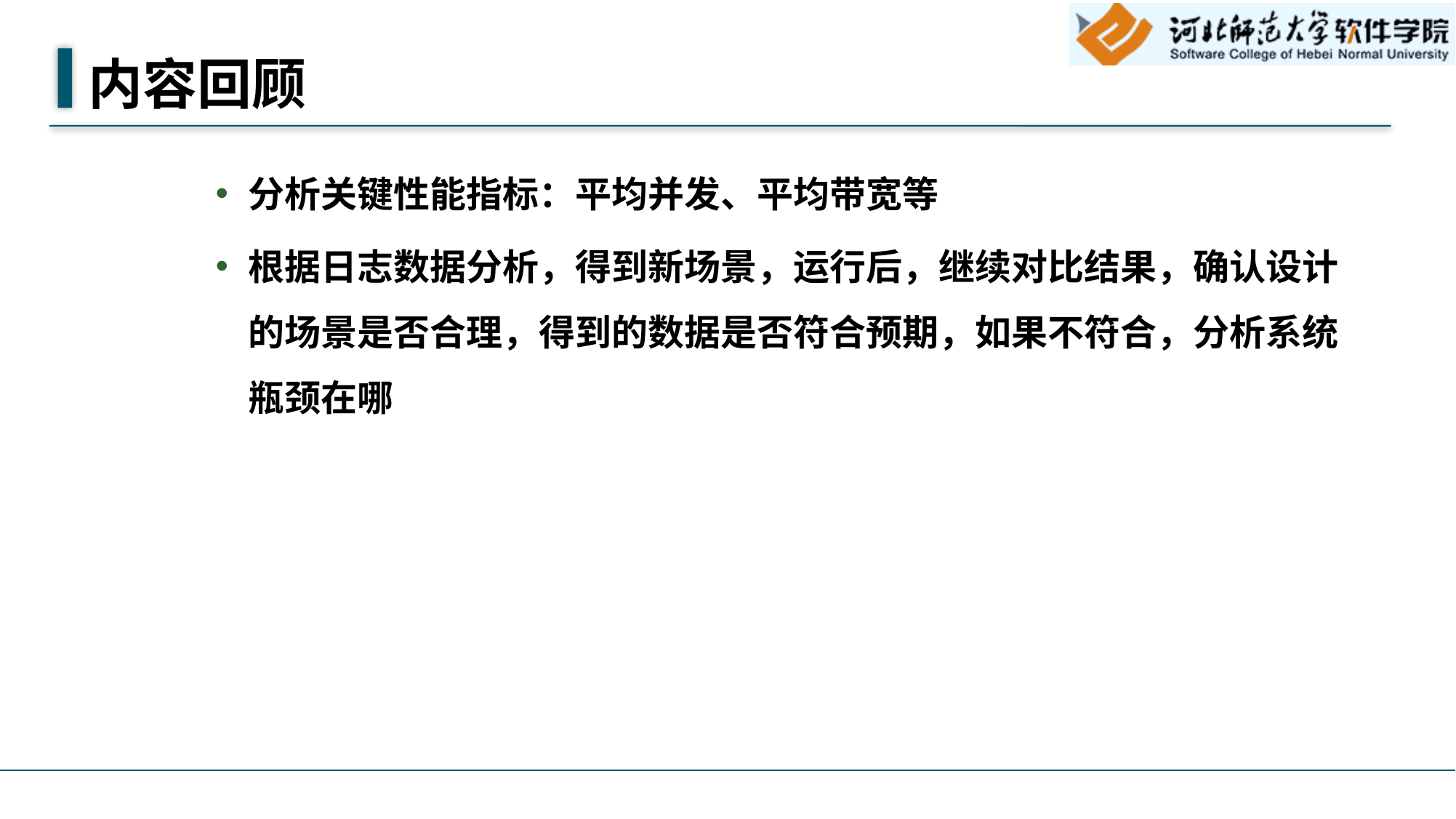

# 内容回顾
分析关键性能指标：平均并发、平均带宽等
根据日志数据分析，得到新场景，运行后，继续对比结果，确认设计的场景是否合理，得到的数据是否符合预期，如果不符合，分析系统瓶颈在哪